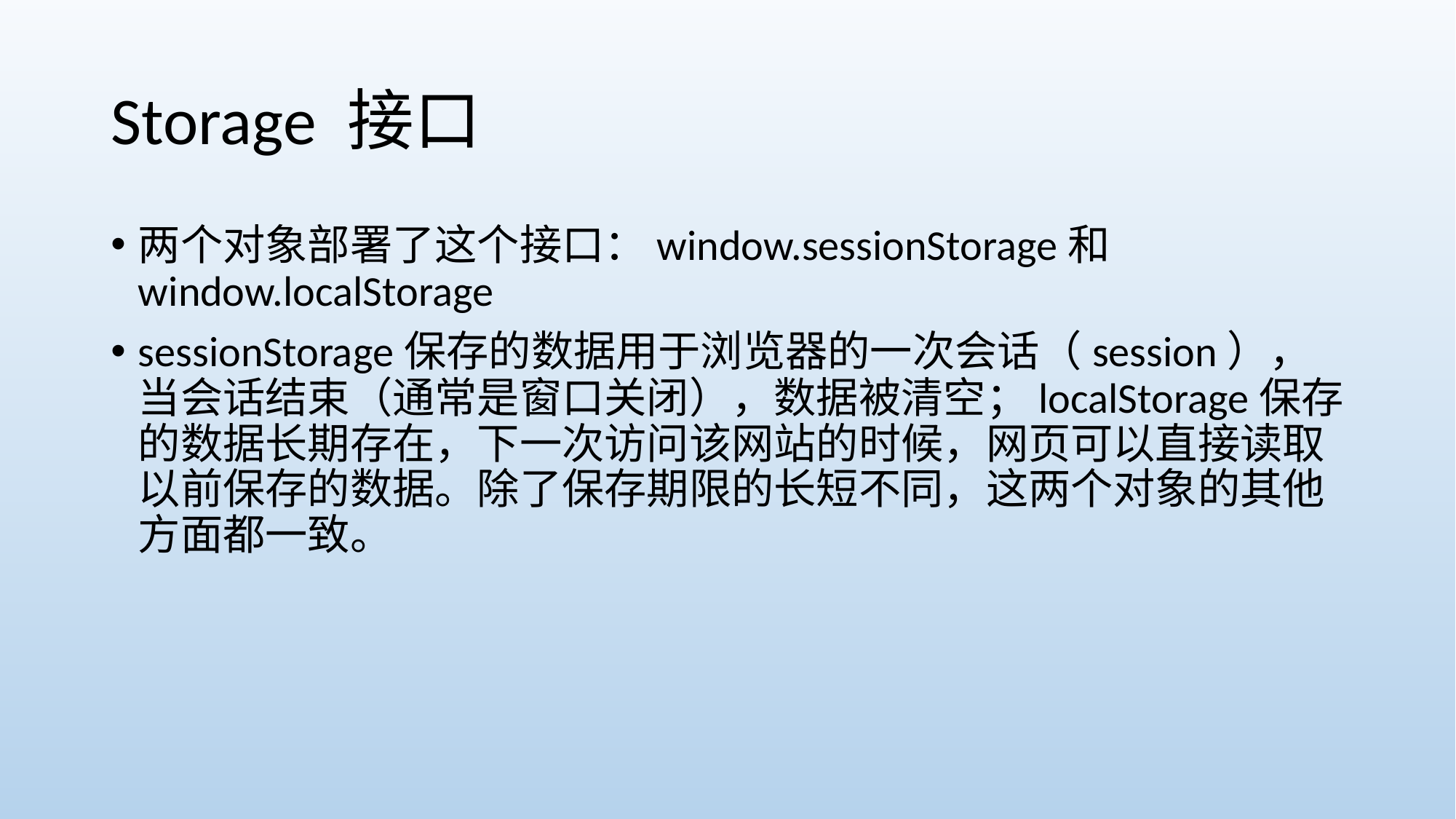

# Storage 接口
两个对象部署了这个接口：window.sessionStorage和window.localStorage
sessionStorage保存的数据用于浏览器的一次会话（session），当会话结束（通常是窗口关闭），数据被清空；localStorage保存的数据长期存在，下一次访问该网站的时候，网页可以直接读取以前保存的数据。除了保存期限的长短不同，这两个对象的其他方面都一致。